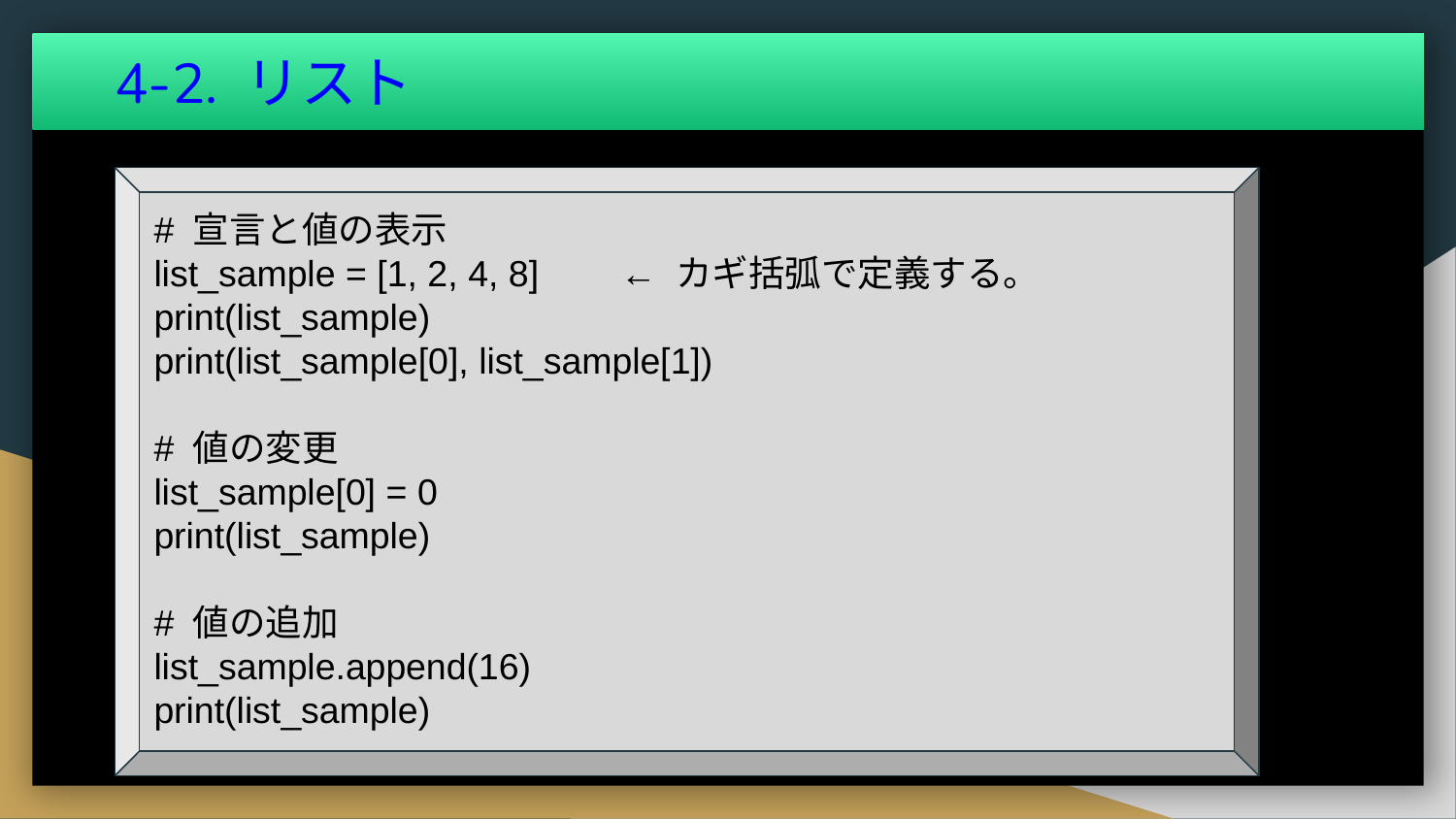

4-2. リスト
# 宣言と値の表示
list_sample = [1, 2, 4, 8]        ← カギ括弧で定義する。
print(list_sample)
print(list_sample[0], list_sample[1])

# 値の変更
list_sample[0] = 0
print(list_sample)

# 値の追加
list_sample.append(16)
print(list_sample)